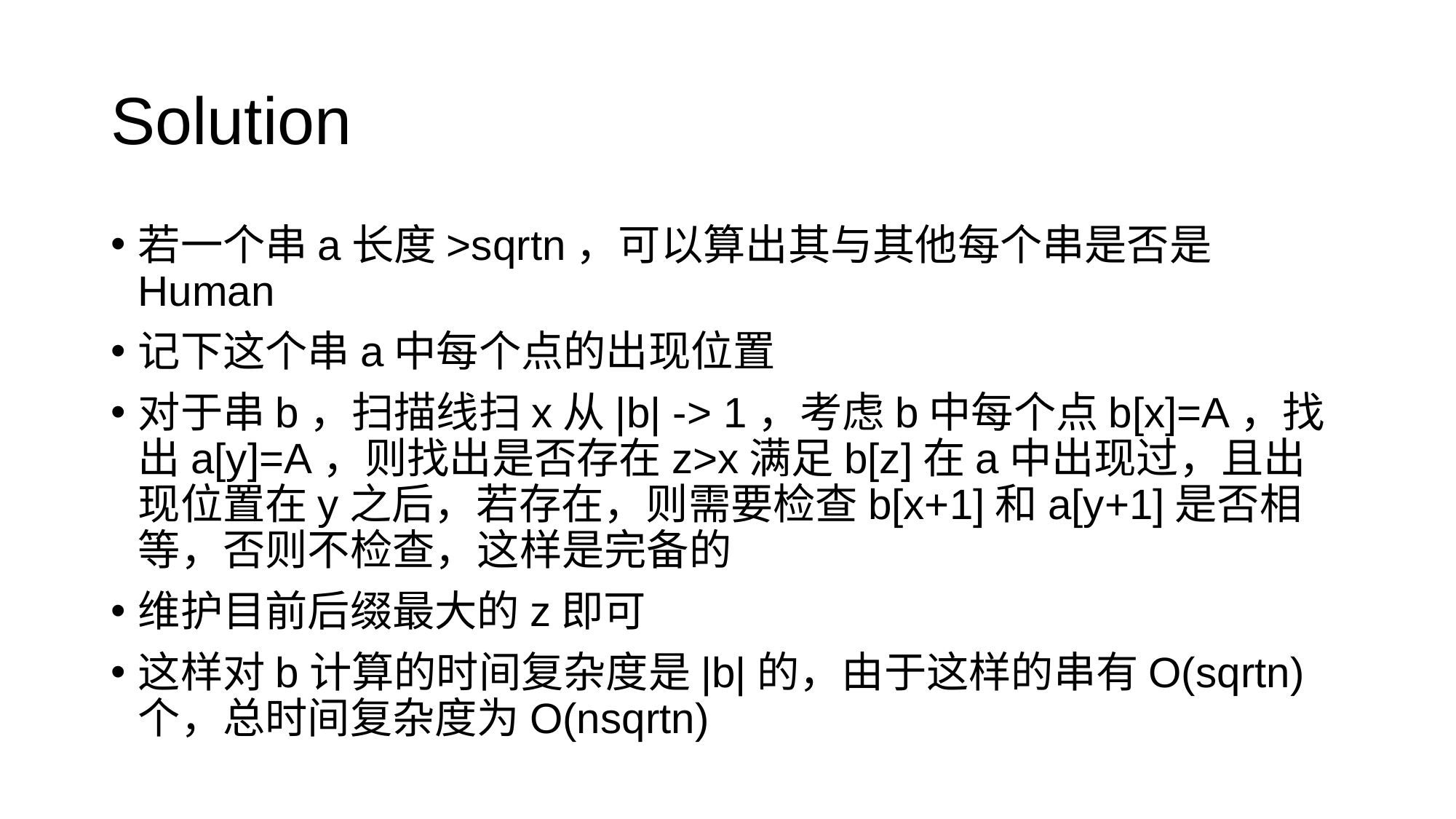

# Solution
若一个串a长度>sqrtn，可以算出其与其他每个串是否是Human
记下这个串a中每个点的出现位置
对于串b，扫描线扫x从|b| -> 1，考虑b中每个点b[x]=A，找出a[y]=A，则找出是否存在z>x满足b[z]在a中出现过，且出现位置在y之后，若存在，则需要检查b[x+1]和a[y+1]是否相等，否则不检查，这样是完备的
维护目前后缀最大的z即可
这样对b计算的时间复杂度是|b|的，由于这样的串有O(sqrtn)个，总时间复杂度为O(nsqrtn)